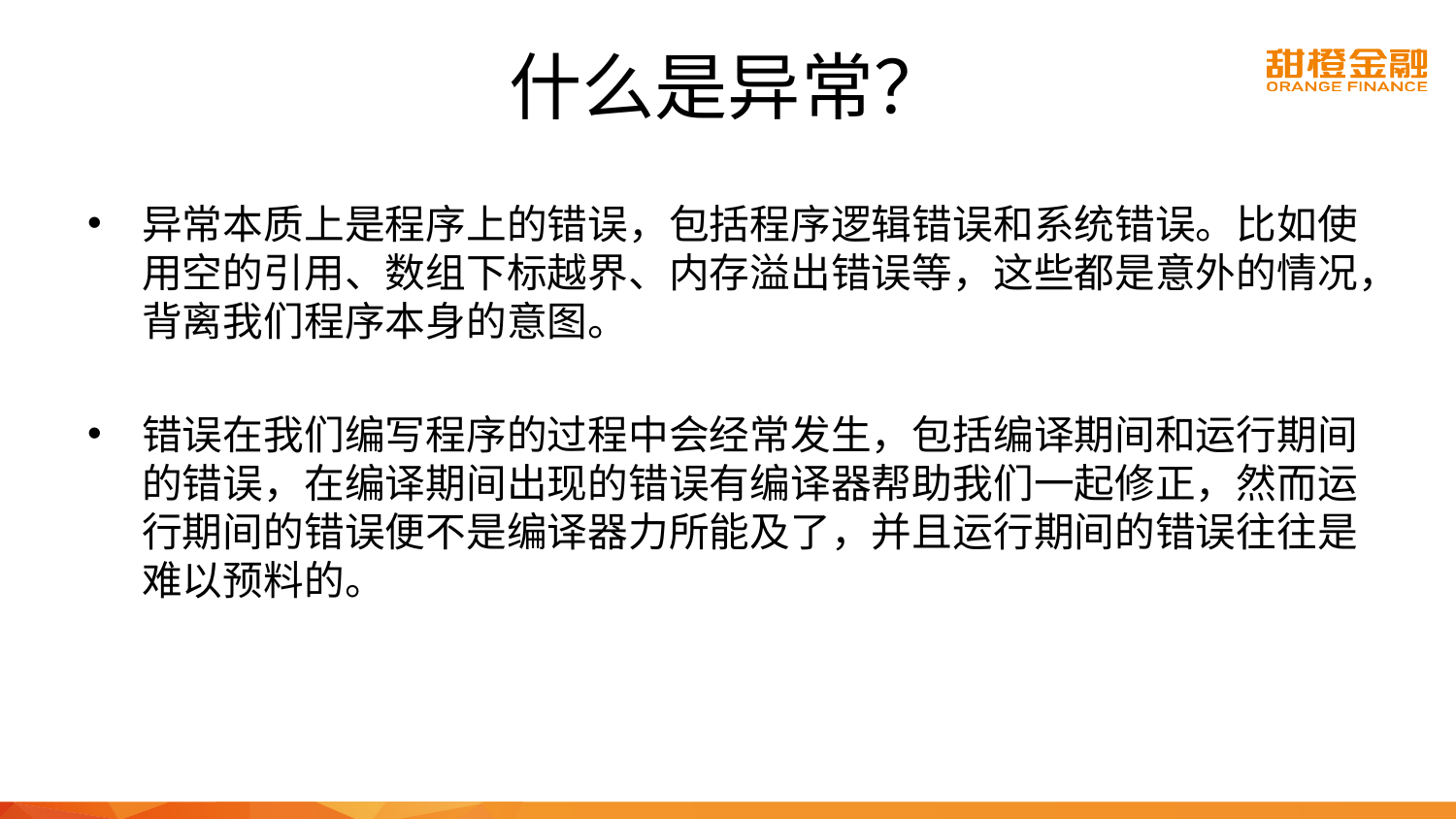

# 什么是异常？
异常本质上是程序上的错误，包括程序逻辑错误和系统错误。比如使用空的引用、数组下标越界、内存溢出错误等，这些都是意外的情况，背离我们程序本身的意图。

错误在我们编写程序的过程中会经常发生，包括编译期间和运行期间的错误，在编译期间出现的错误有编译器帮助我们一起修正，然而运行期间的错误便不是编译器力所能及了，并且运行期间的错误往往是难以预料的。